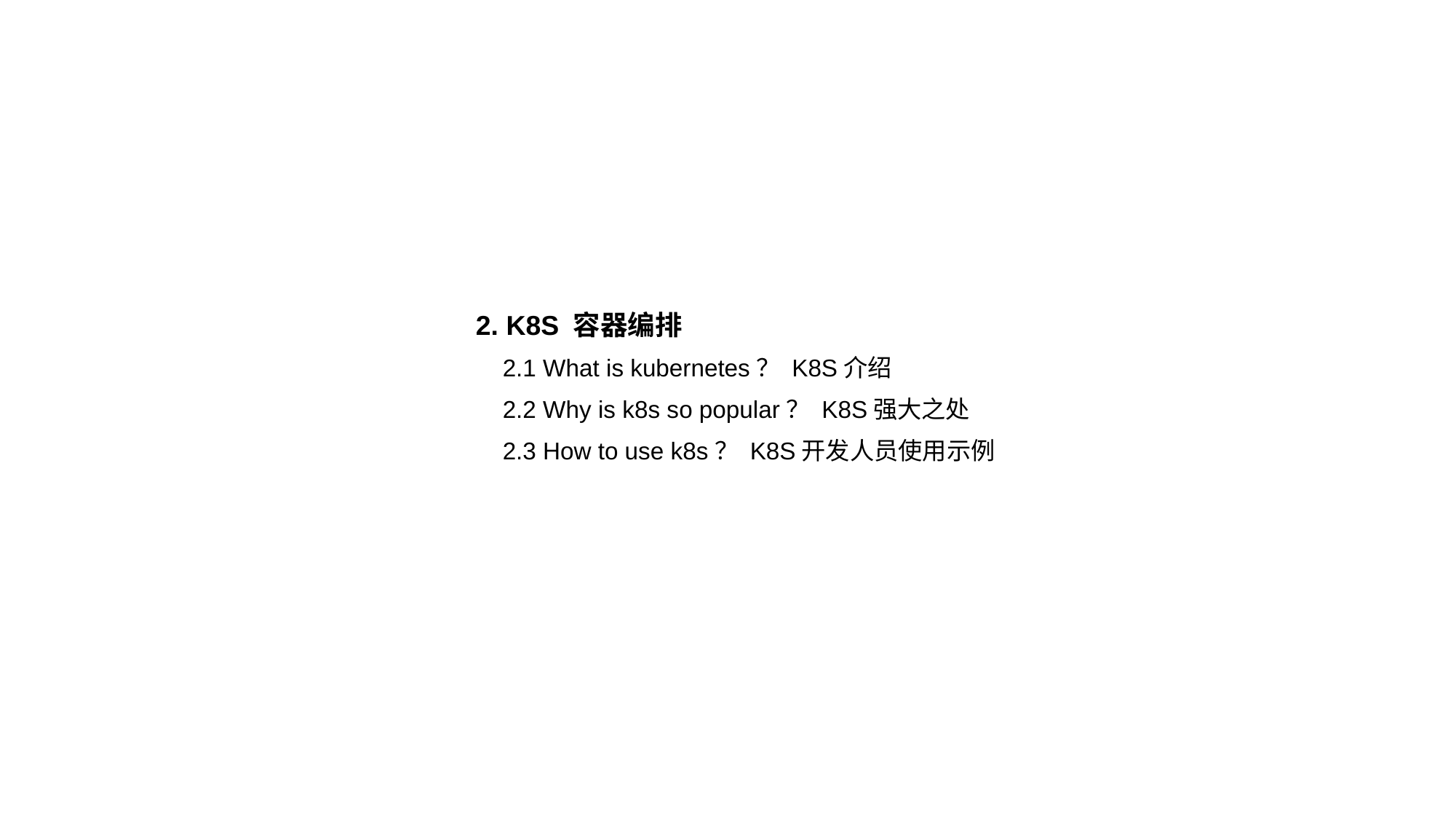

2. K8S 容器编排
    2.1 What is kubernetes？ K8S介绍
    2.2 Why is k8s so popular？ K8S强大之处
    2.3 How to use k8s？ K8S开发人员使用示例